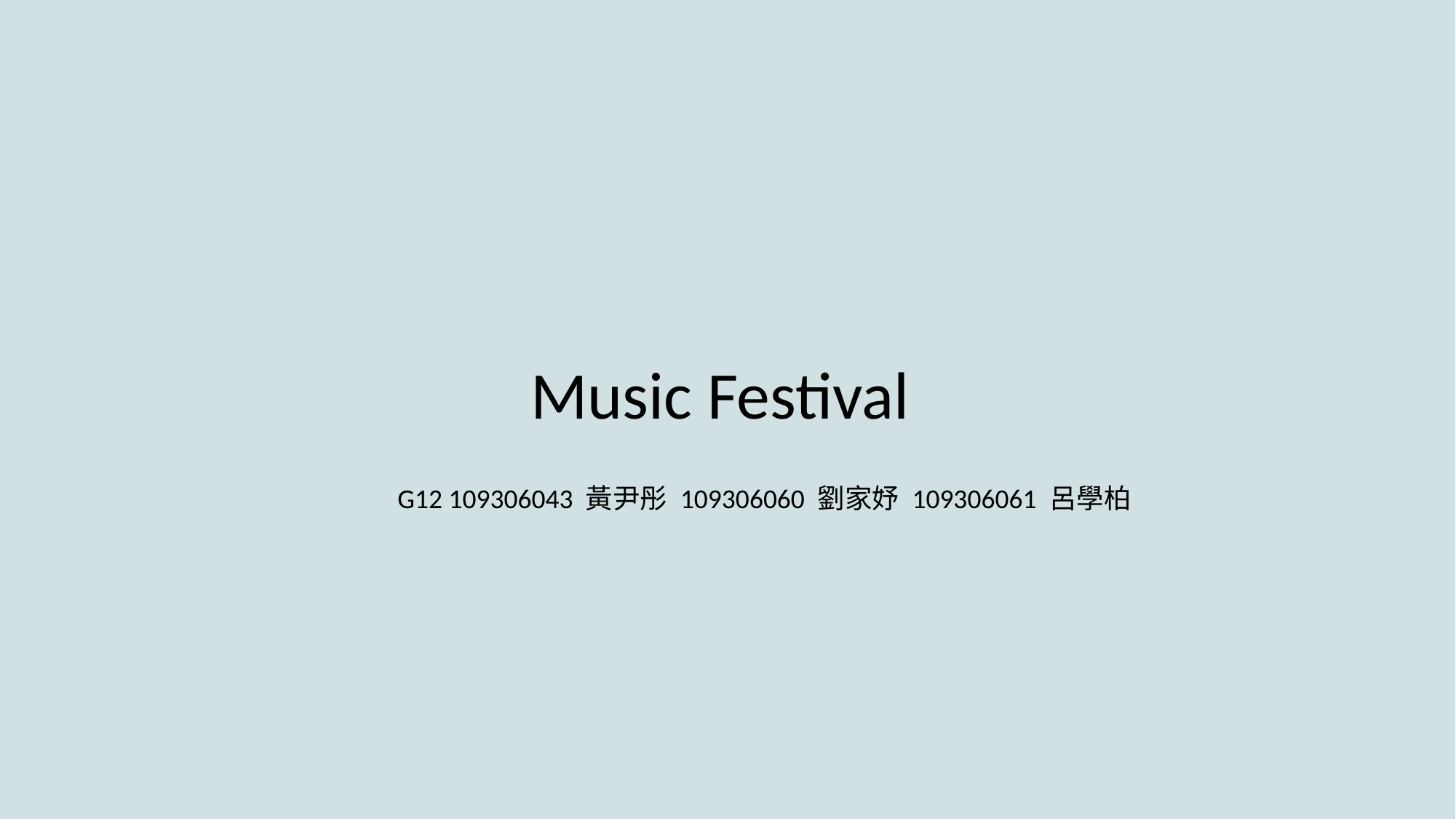

# Music Festival
G12 109306043 黃尹彤 109306060 劉家妤 109306061 呂學柏